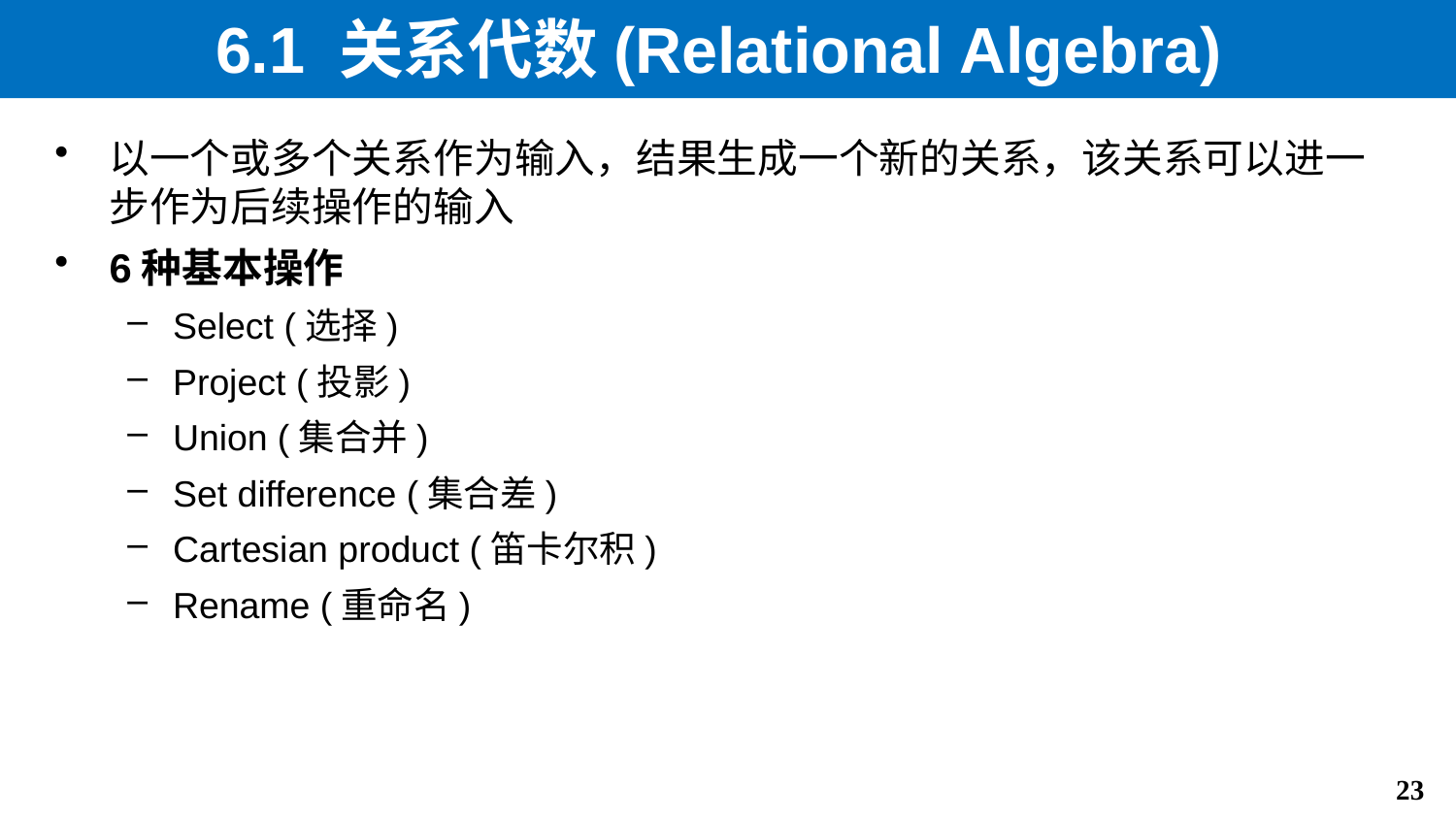

# 6.1 关系代数(Relational Algebra)
以一个或多个关系作为输入，结果生成一个新的关系，该关系可以进一步作为后续操作的输入
6种基本操作
Select (选择)
Project (投影)
Union (集合并)
Set difference (集合差)
Cartesian product (笛卡尔积)
Rename (重命名)